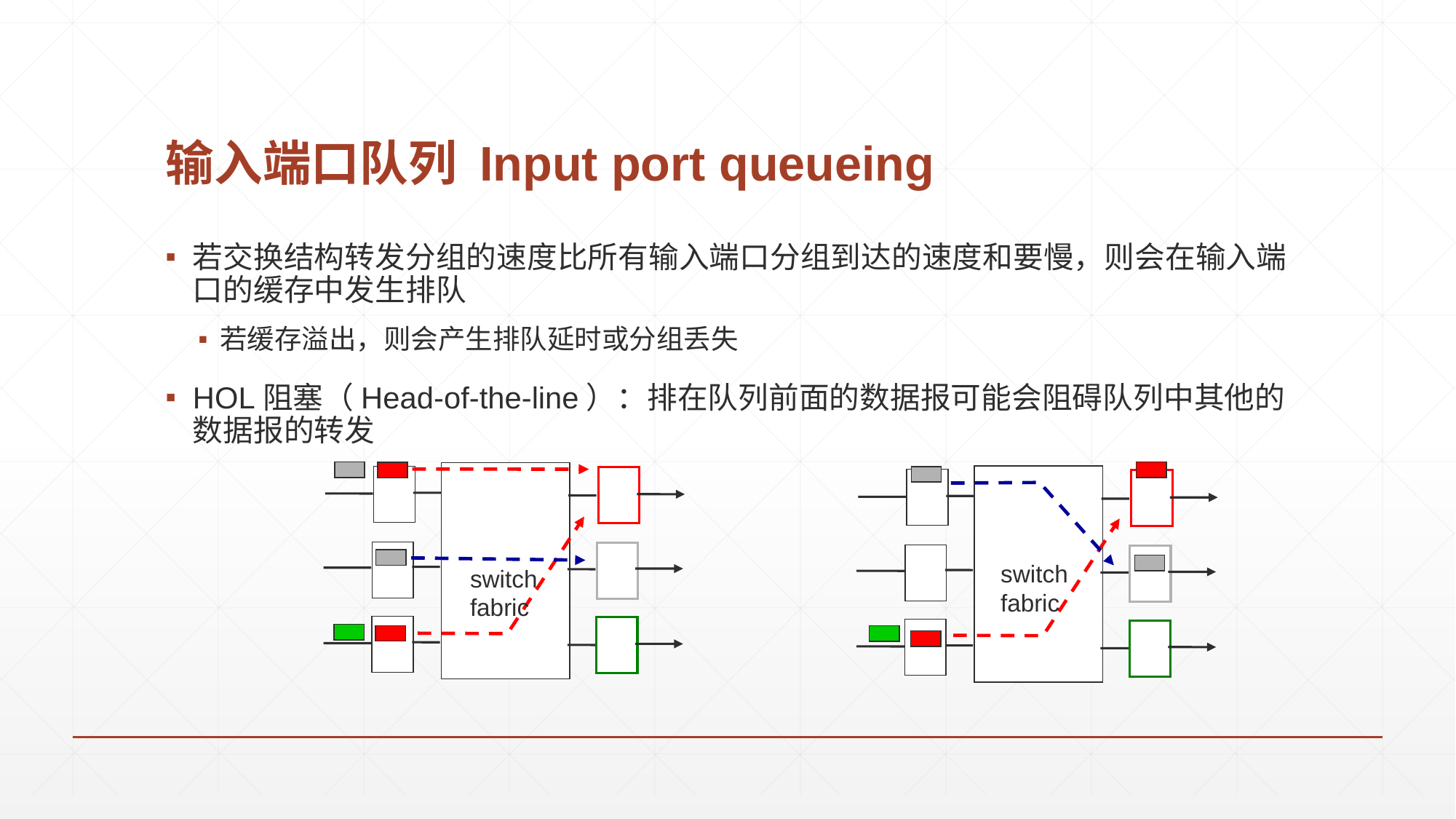

# 输入端口队列 Input port queueing
若交换结构转发分组的速度比所有输入端口分组到达的速度和要慢，则会在输入端口的缓存中发生排队
若缓存溢出，则会产生排队延时或分组丢失
HOL阻塞（Head-of-the-line）：排在队列前面的数据报可能会阻碍队列中其他的数据报的转发

switch
fabric

switch
fabric